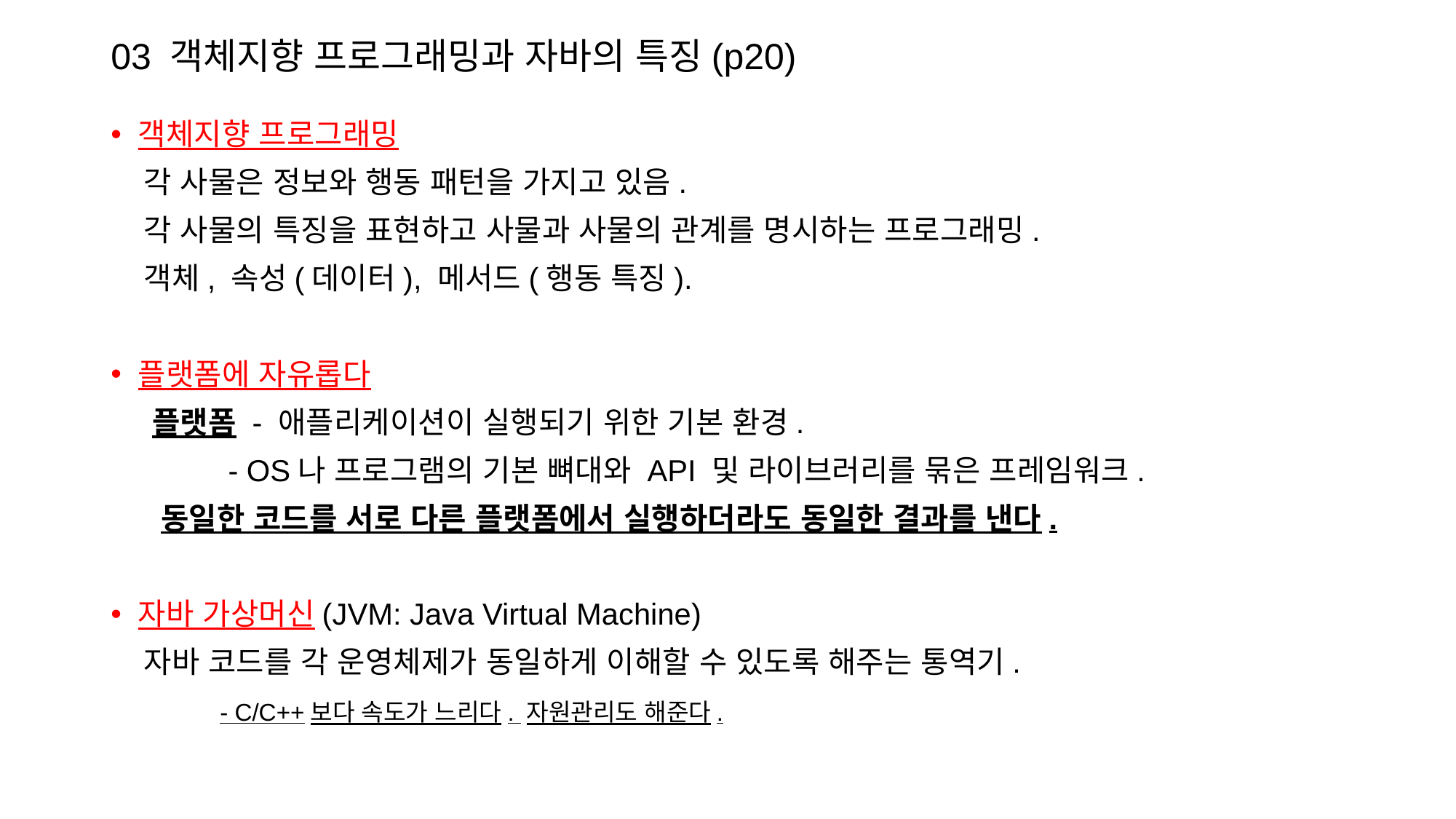

# 03 객체지향 프로그래밍과 자바의 특징(p20)
객체지향 프로그래밍
   각 사물은 정보와 행동 패턴을 가지고 있음.
   각 사물의 특징을 표현하고 사물과 사물의 관계를 명시하는 프로그래밍.
   객체, 속성(데이터), 메서드(행동 특징).

플랫폼에 자유롭다
    플랫폼 - 애플리케이션이 실행되기 위한 기본 환경.
              - OS나 프로그램의 기본 뼈대와 API 및 라이브러리를 묶은 프레임워크.
     동일한 코드를 서로 다른 플랫폼에서 실행하더라도 동일한 결과를 낸다.

자바 가상머신(JVM: Java Virtual Machine)
   자바 코드를 각 운영체제가 동일하게 이해할 수 있도록 해주는 통역기.
	- C/C++보다 속도가 느리다. 자원관리도 해준다.